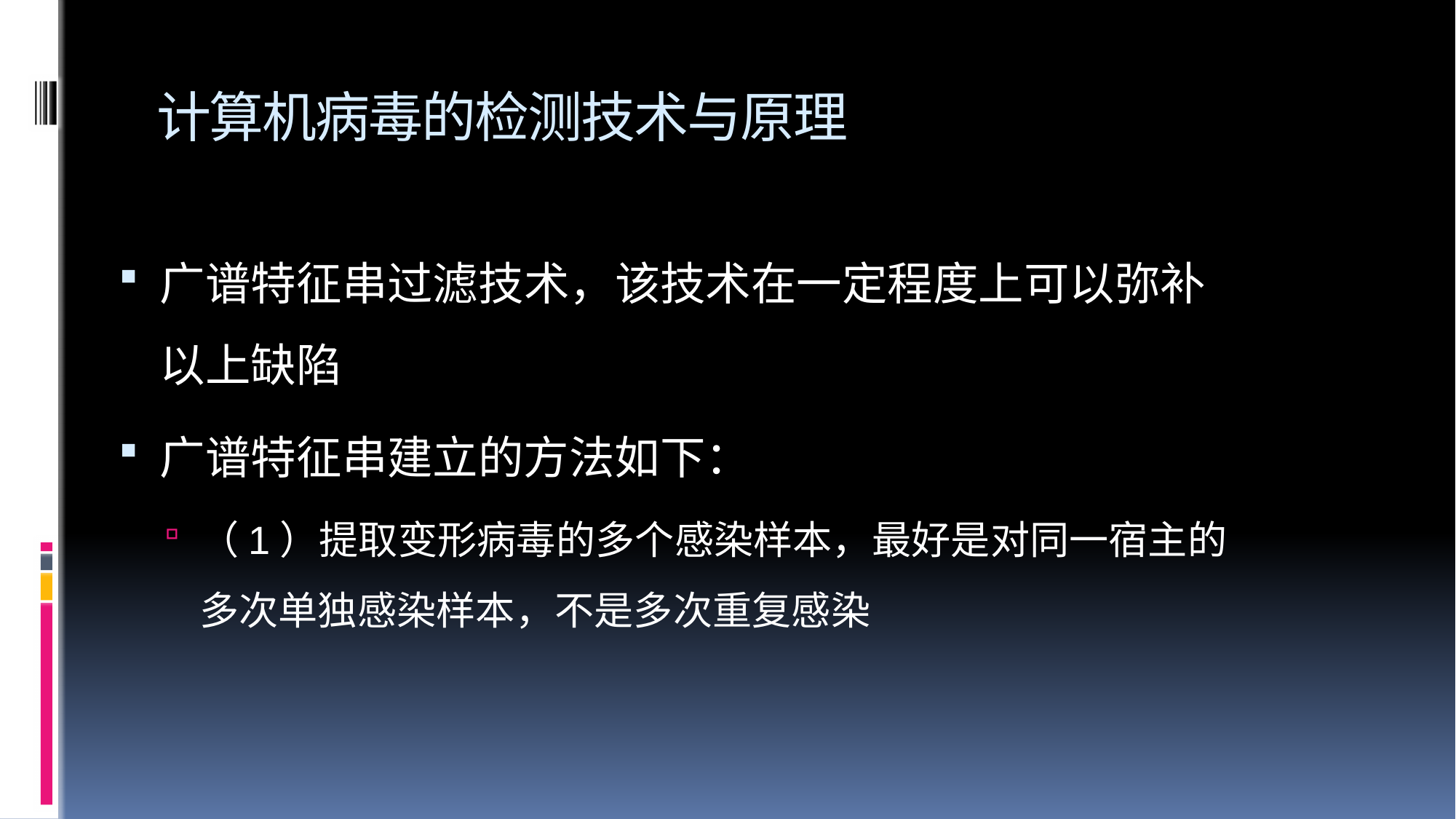

# 计算机病毒的检测技术与原理
广谱特征串过滤技术，该技术在一定程度上可以弥补以上缺陷
广谱特征串建立的方法如下：
（1）提取变形病毒的多个感染样本，最好是对同一宿主的多次单独感染样本，不是多次重复感染